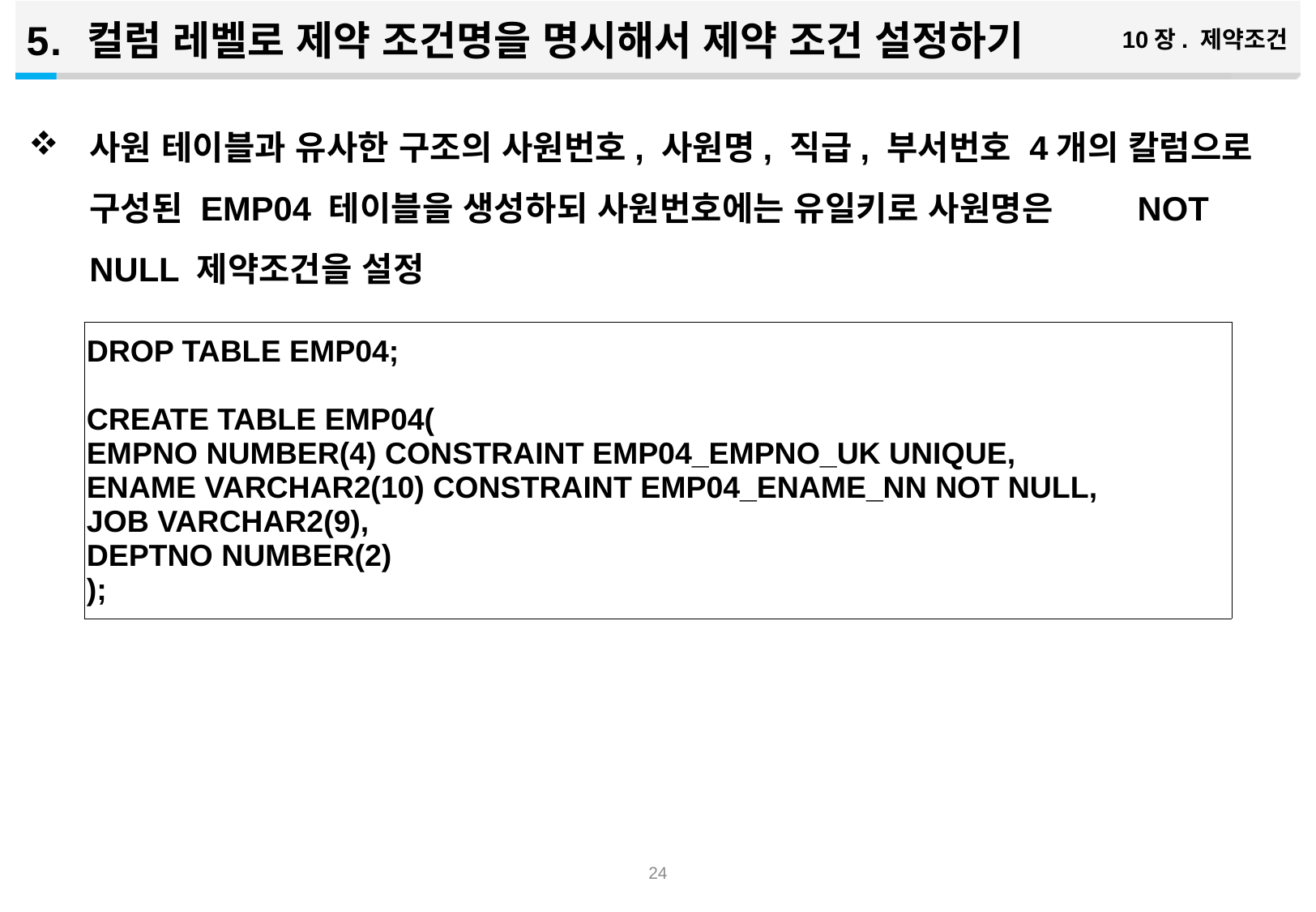

컬럼 레벨로 제약 조건명을 명시해서 제약 조건 설정하기
10장. 제약조건
사원 테이블과 유사한 구조의 사원번호, 사원명, 직급, 부서번호 4개의 칼럼으로 구성된 EMP04 테이블을 생성하되 사원번호에는 유일키로 사원명은        NOT NULL 제약조건을 설정
| DROP TABLE EMP04; CREATE TABLE EMP04( EMPNO NUMBER(4) CONSTRAINT EMP04\_EMPNO\_UK UNIQUE, ENAME VARCHAR2(10) CONSTRAINT EMP04\_ENAME\_NN NOT NULL, JOB VARCHAR2(9), DEPTNO NUMBER(2) ); |
| --- |
24